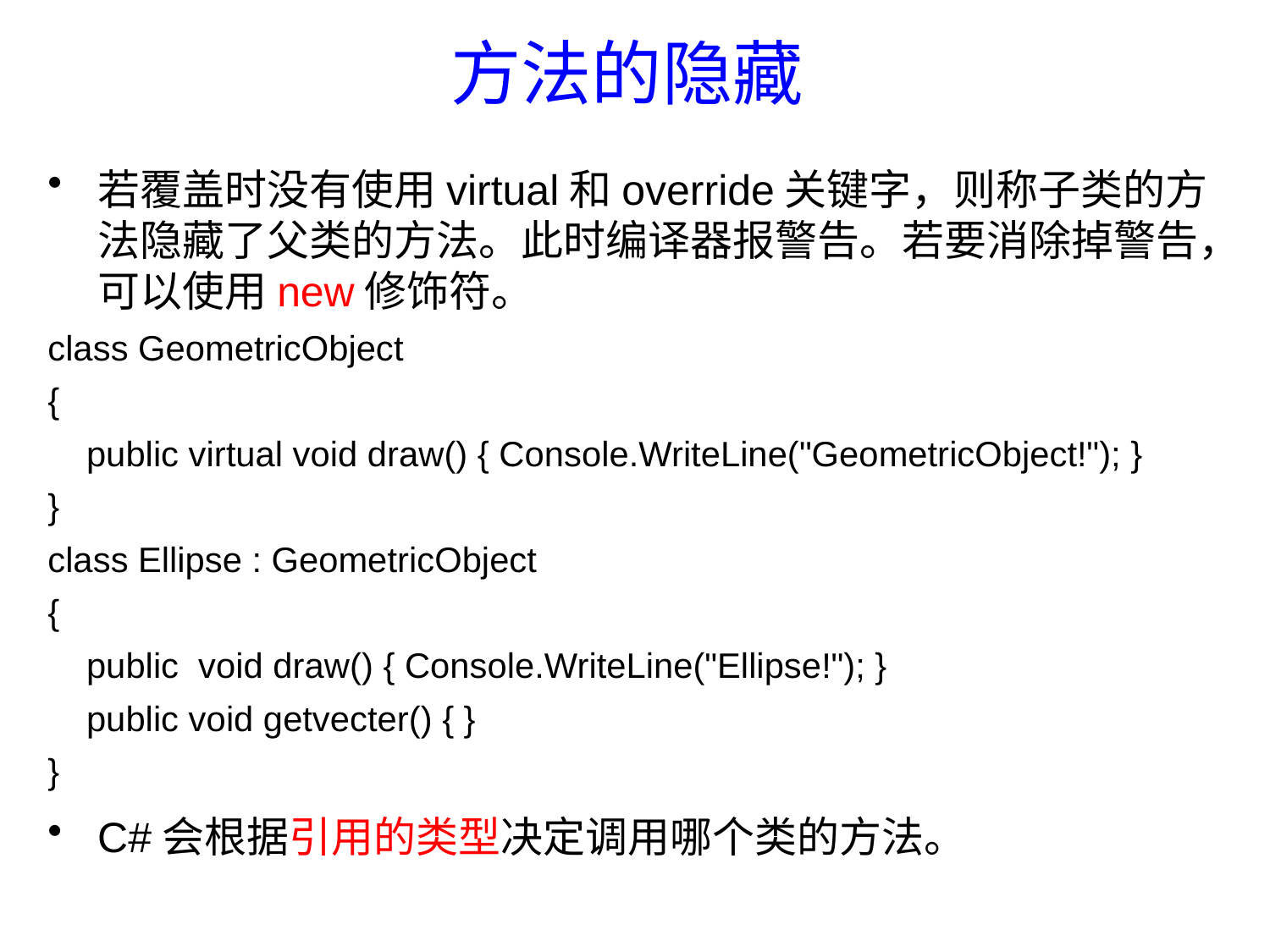

# 方法的隐藏
若覆盖时没有使用virtual和override关键字，则称子类的方法隐藏了父类的方法。此时编译器报警告。若要消除掉警告，可以使用new修饰符。
class GeometricObject
{
    public virtual void draw() { Console.WriteLine("GeometricObject!"); }
}
class Ellipse : GeometricObject
{
    public  void draw() { Console.WriteLine("Ellipse!"); }
    public void getvecter() { }
}
C#会根据引用的类型决定调用哪个类的方法。